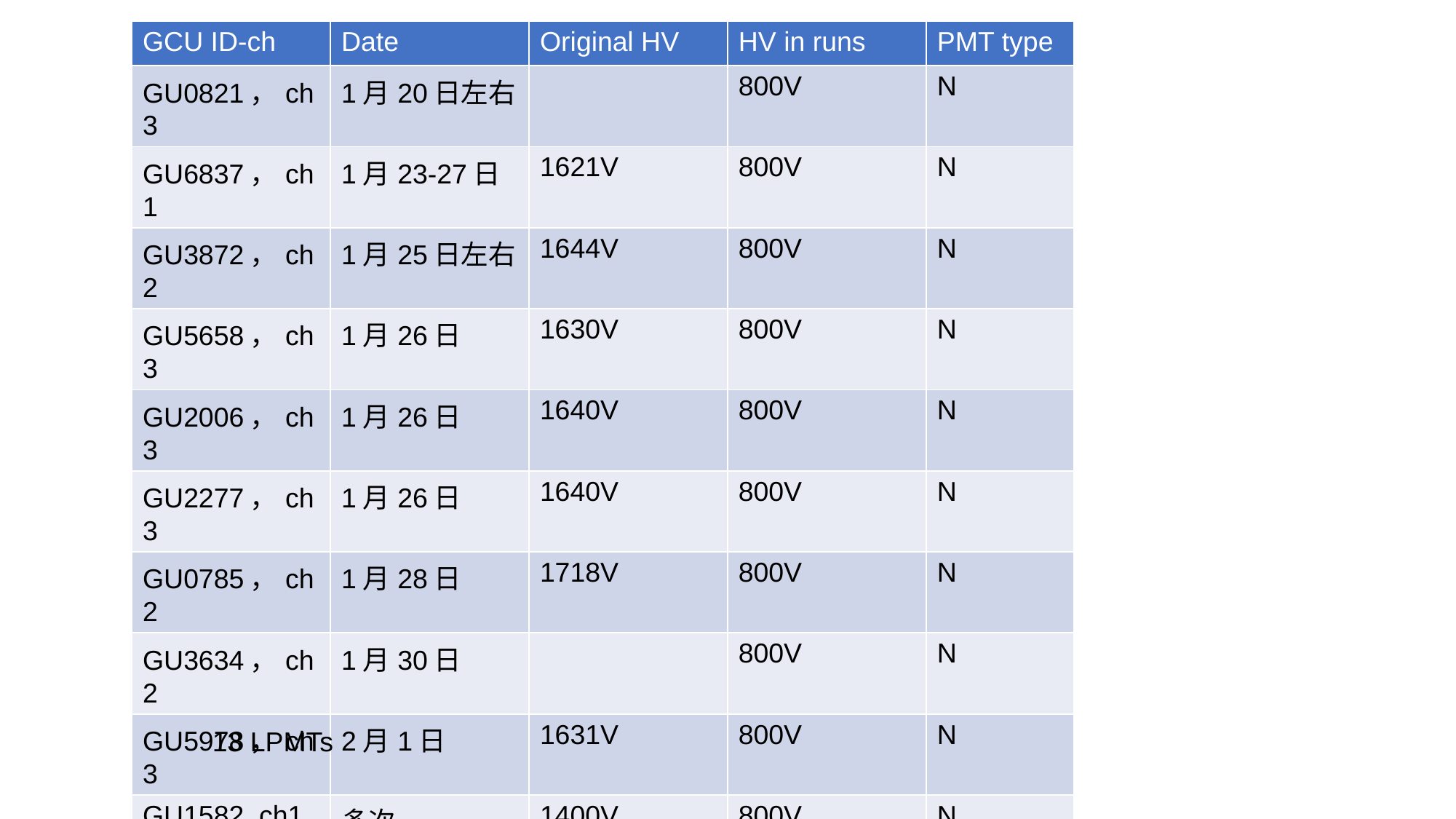

| GCU ID-ch | Date | Original HV | HV in runs | PMT type |
| --- | --- | --- | --- | --- |
| GU0821，ch3 | 1月20日左右 |  | 800V | N |
| GU6837，ch1 | 1月23-27日 | 1621V | 800V | N |
| GU3872，ch2 | 1月25日左右 | 1644V | 800V | N |
| GU5658，ch3 | 1月26日 | 1630V | 800V | N |
| GU2006，ch3 | 1月26日 | 1640V | 800V | N |
| GU2277，ch3 | 1月26日 | 1640V | 800V | N |
| GU0785，ch2 | 1月28日 | 1718V | 800V | N |
| GU3634，ch2 | 1月30日 |  | 800V | N |
| GU5978，ch3 | 2月1日 | 1631V | 800V | N |
| GU1582, ch1 | 多次 | 1400V | 800V | N |
| GU0880 ch3 | 2月2日 | ？ | 800V |  |
| GU4374，ch1 | 2月2日 | ？ | 800V |  |
| GU 1090 ch2 | 2-2 |  | 800V |  |
13 LPMTs